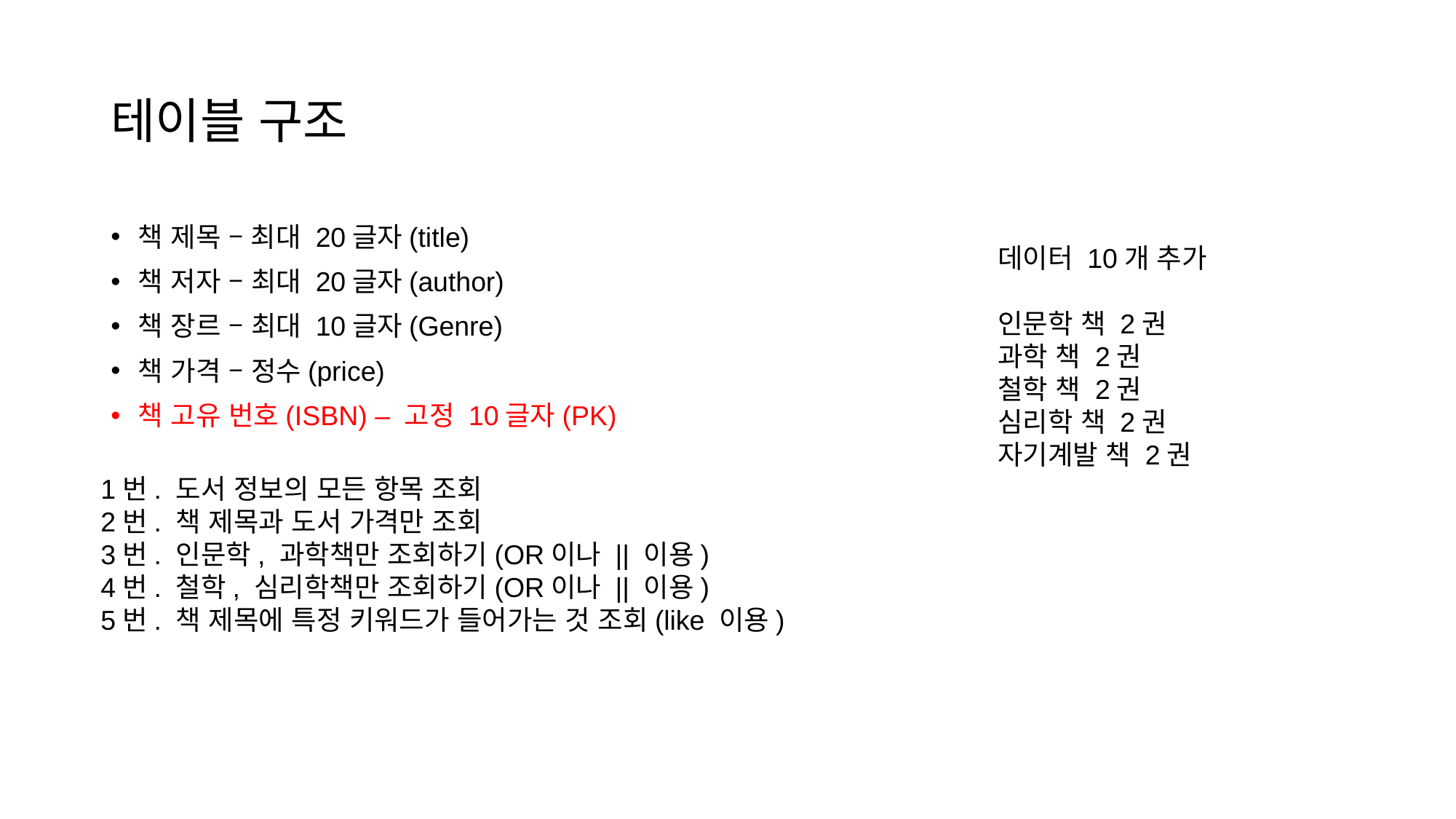

# 테이블 구조
책 제목 – 최대 20글자(title)
책 저자 – 최대 20글자(author)
책 장르 – 최대 10글자(Genre)
책 가격 – 정수(price)
책 고유 번호(ISBN) – 고정 10글자(PK)
데이터 10개 추가

인문학 책 2권
과학 책 2권
철학 책 2권
심리학 책 2권
자기계발 책 2권
1번. 도서 정보의 모든 항목 조회
2번. 책 제목과 도서 가격만 조회
3번. 인문학, 과학책만 조회하기(OR이나 || 이용)
4번. 철학, 심리학책만 조회하기(OR이나 || 이용)
5번. 책 제목에 특정 키워드가 들어가는 것 조회(like 이용)